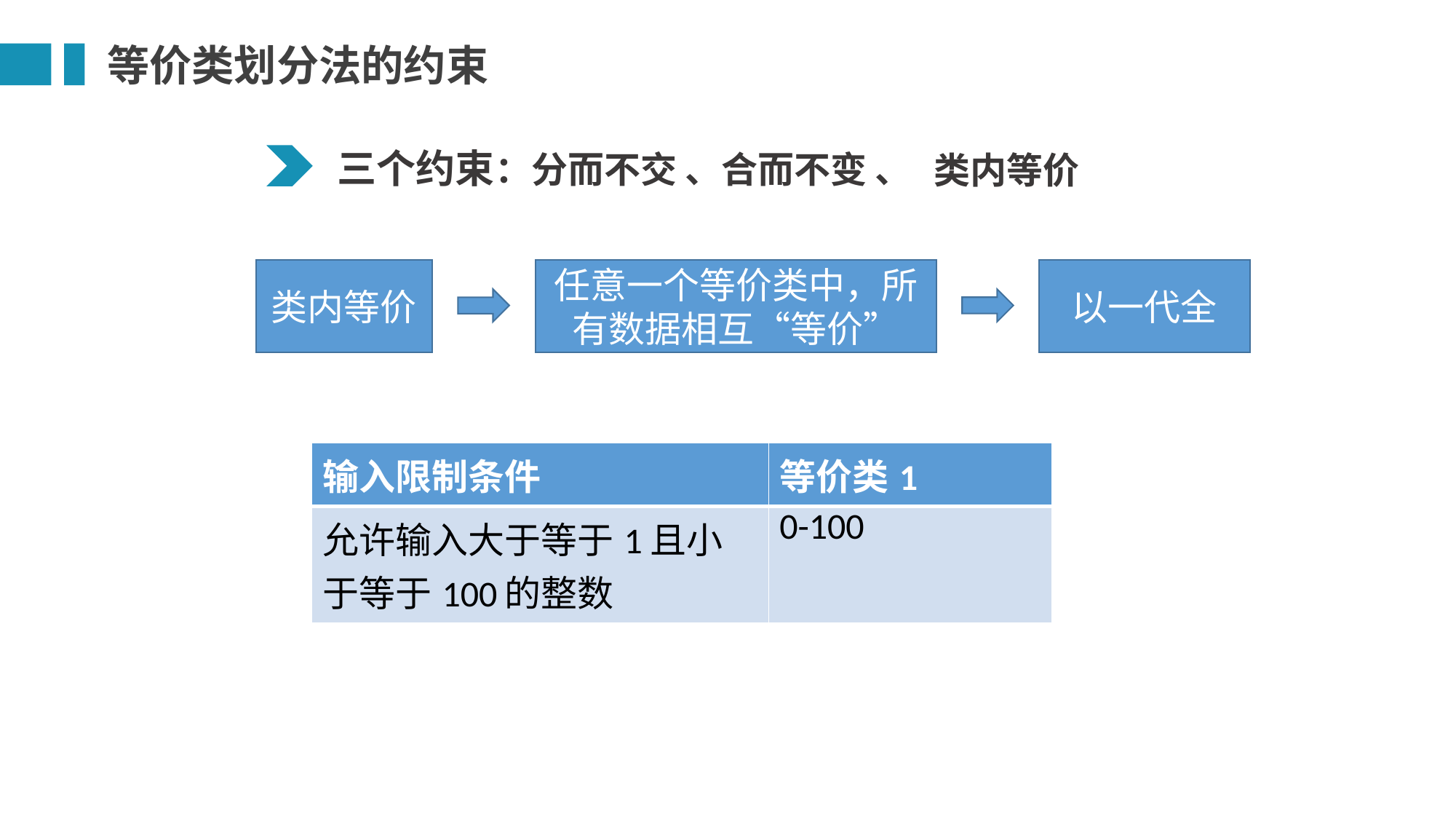

等价类划分法的约束

三个约束：分而不交 、合而不变 、

类内等价
以一代全
类内等价
任意一个等价类中，所有数据相互“等价”

| 输入限制条件 | 等价类1 |
| --- | --- |
| 允许输入大于等于1且小于等于100的整数 | 0-100 |
19